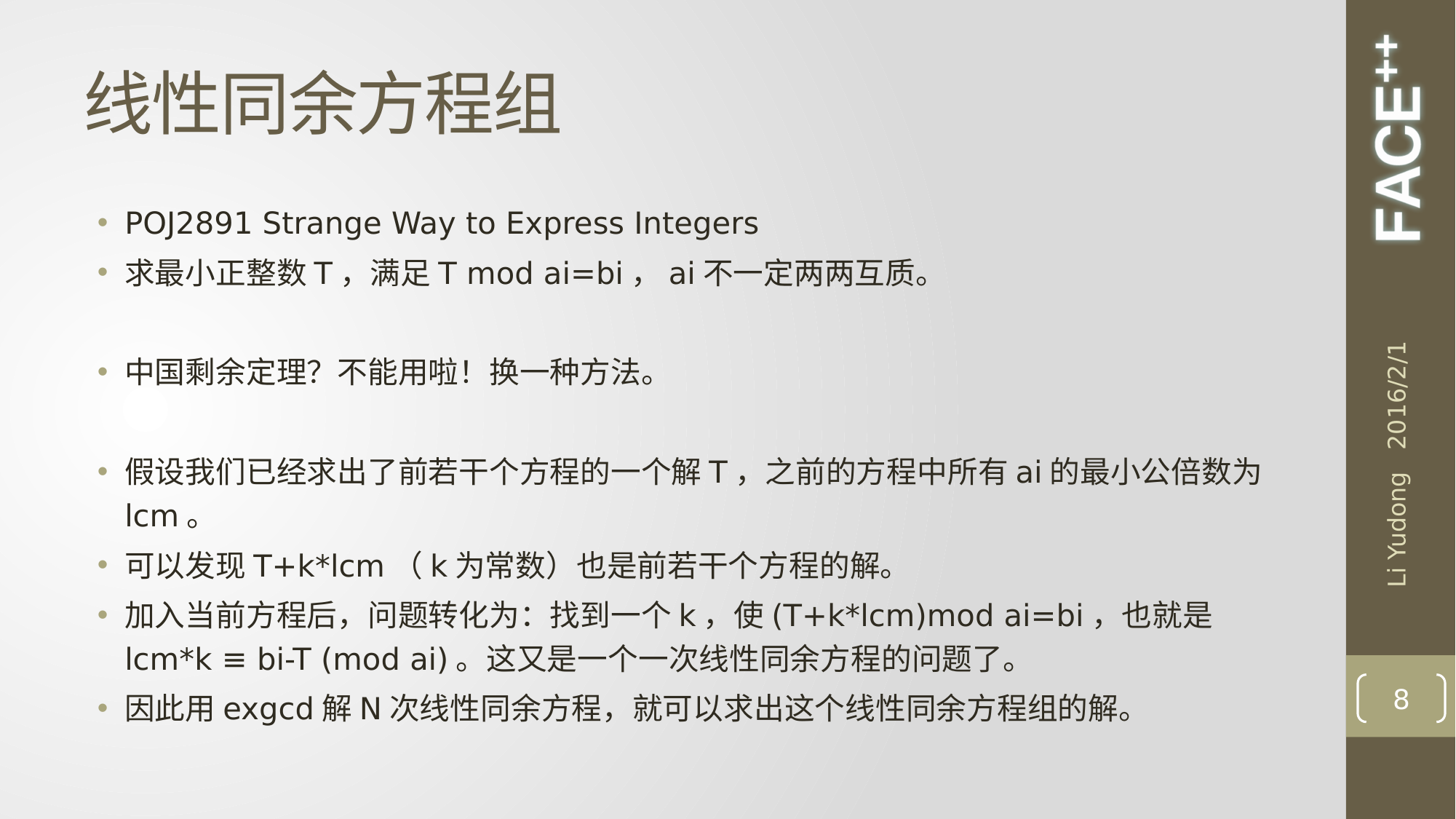

# 线性同余方程组
POJ2891 Strange Way to Express Integers
求最小正整数T，满足T mod ai=bi，ai不一定两两互质。

中国剩余定理？不能用啦！换一种方法。

假设我们已经求出了前若干个方程的一个解T，之前的方程中所有ai的最小公倍数为lcm。
可以发现T+k*lcm（k为常数）也是前若干个方程的解。
加入当前方程后，问题转化为：找到一个k，使(T+k*lcm)mod ai=bi，也就是 lcm*k ≡ bi-T (mod ai)。这又是一个一次线性同余方程的问题了。
因此用exgcd解N次线性同余方程，就可以求出这个线性同余方程组的解。
2016/2/1
Li Yudong
8